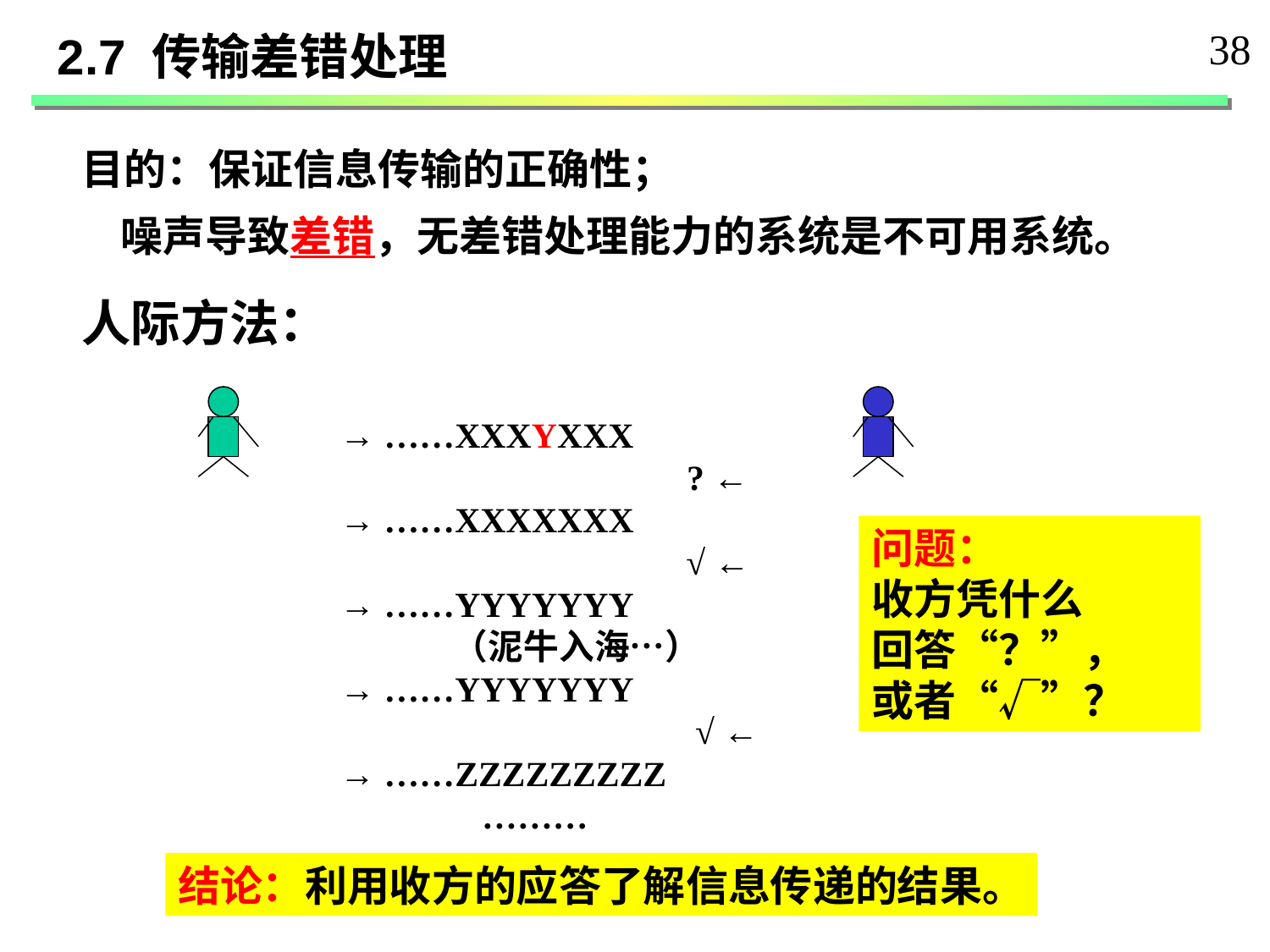

38
2.7 传输差错处理

目的：保证信息传输的正确性；
   噪声导致差错，无差错处理能力的系统是不可用系统。
人际方法：

→ ……XXXYXXX
                                       ? ←
→ ……XXXXXXX
                                       √ ←
→ ……YYYYYYY
             （泥牛入海…）
→ ……YYYYYYY
                                        √ ←
→ ……ZZZZZZZZZ
                ………
问题：
收方凭什么
回答“？”，
或者“√”？
结论：利用收方的应答了解信息传递的结果。